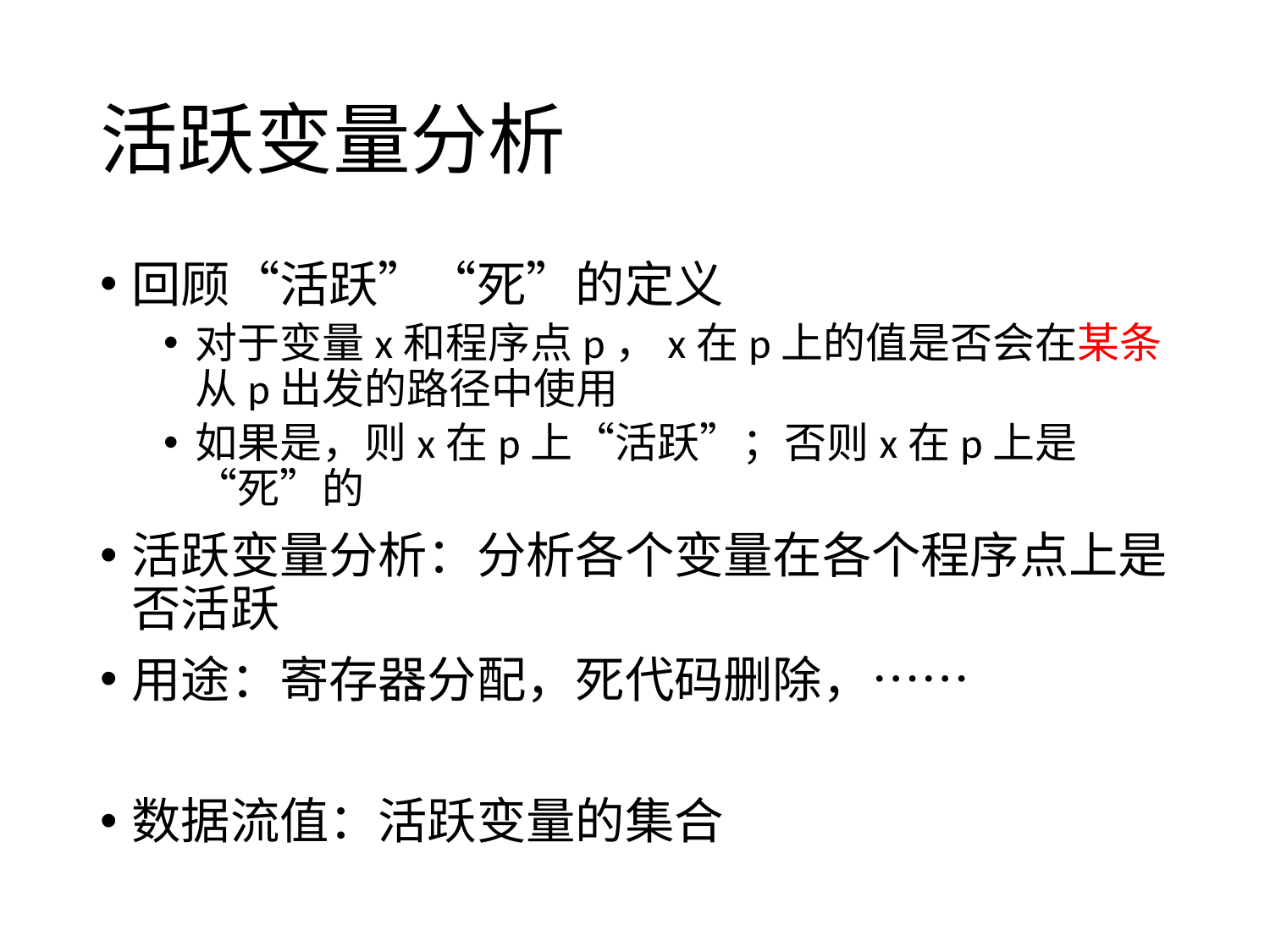

# 活跃变量分析
回顾“活跃”“死”的定义
对于变量x和程序点p，x在p上的值是否会在某条从p出发的路径中使用
如果是，则x在p上“活跃”；否则x在p上是“死”的
活跃变量分析：分析各个变量在各个程序点上是否活跃
用途：寄存器分配，死代码删除，……

数据流值：活跃变量的集合